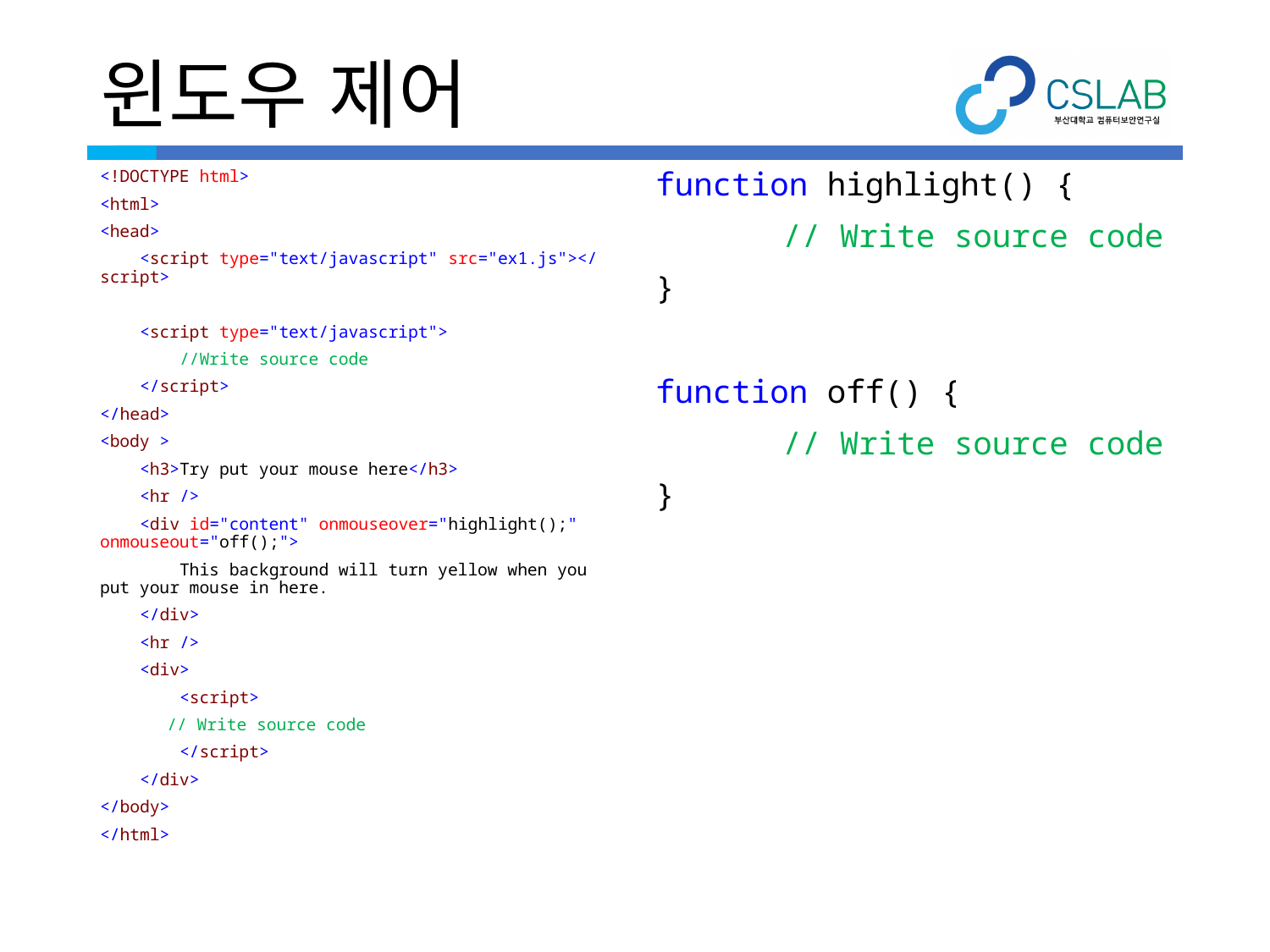

# 윈도우 제어
<!DOCTYPE html>
<html>
<head>
    <script type="text/javascript" src="ex1.js"></script>

    <script type="text/javascript">
        //Write source code
    </script>
</head>
<body >
    <h3>Try put your mouse here</h3>
    <hr />
    <div id="content" onmouseover="highlight();" onmouseout="off();">
        This background will turn yellow when you put your mouse in here.
    </div>
    <hr />
    <div>
        <script>
	// Write source code
        </script>
    </div>
</body>
</html>
function highlight() {
	// Write source code
}

function off() {
	// Write source code
}